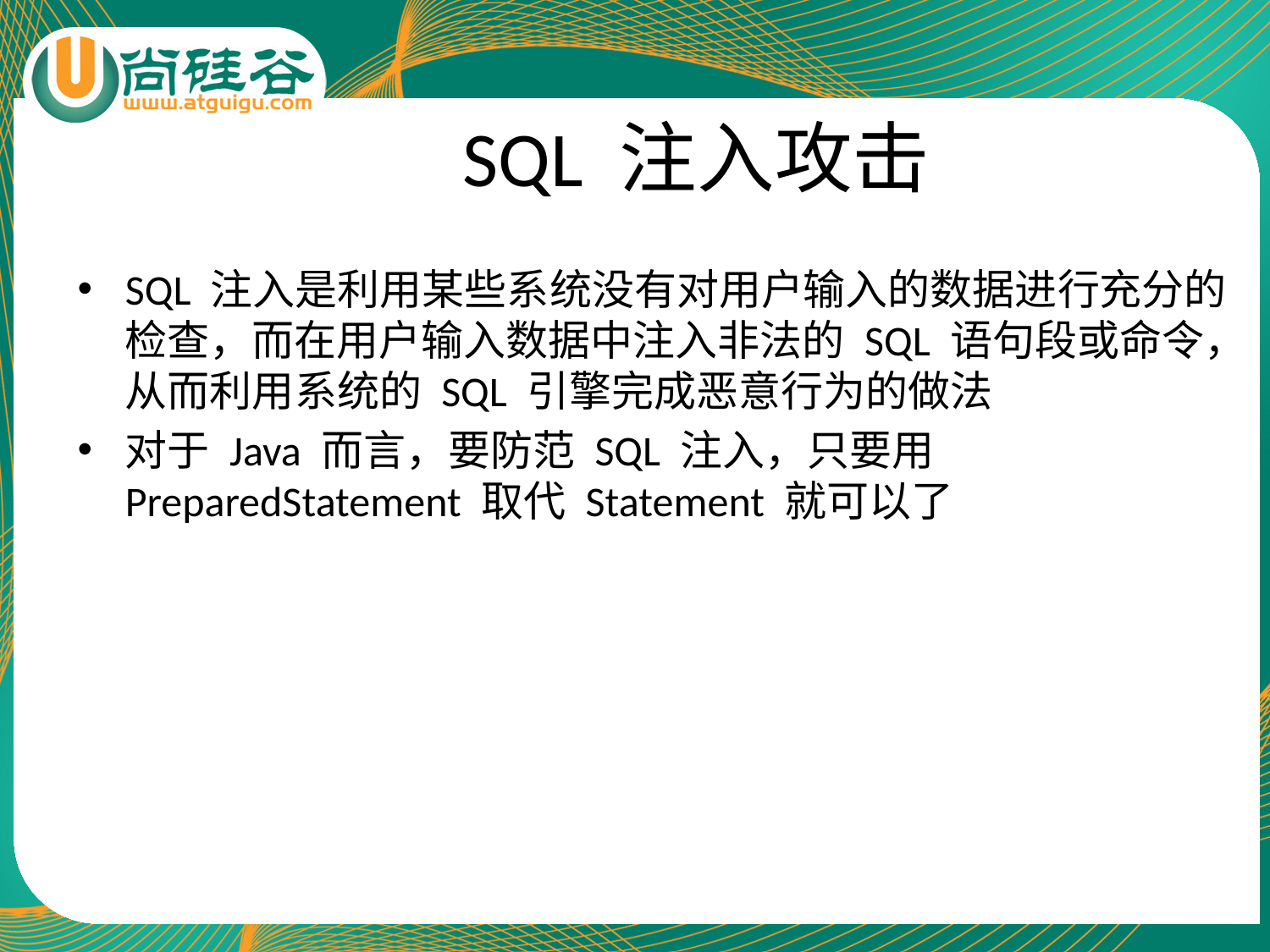

# SQL 注入攻击
SQL 注入是利用某些系统没有对用户输入的数据进行充分的检查，而在用户输入数据中注入非法的 SQL 语句段或命令，从而利用系统的 SQL 引擎完成恶意行为的做法
对于 Java 而言，要防范 SQL 注入，只要用 PreparedStatement 取代 Statement 就可以了